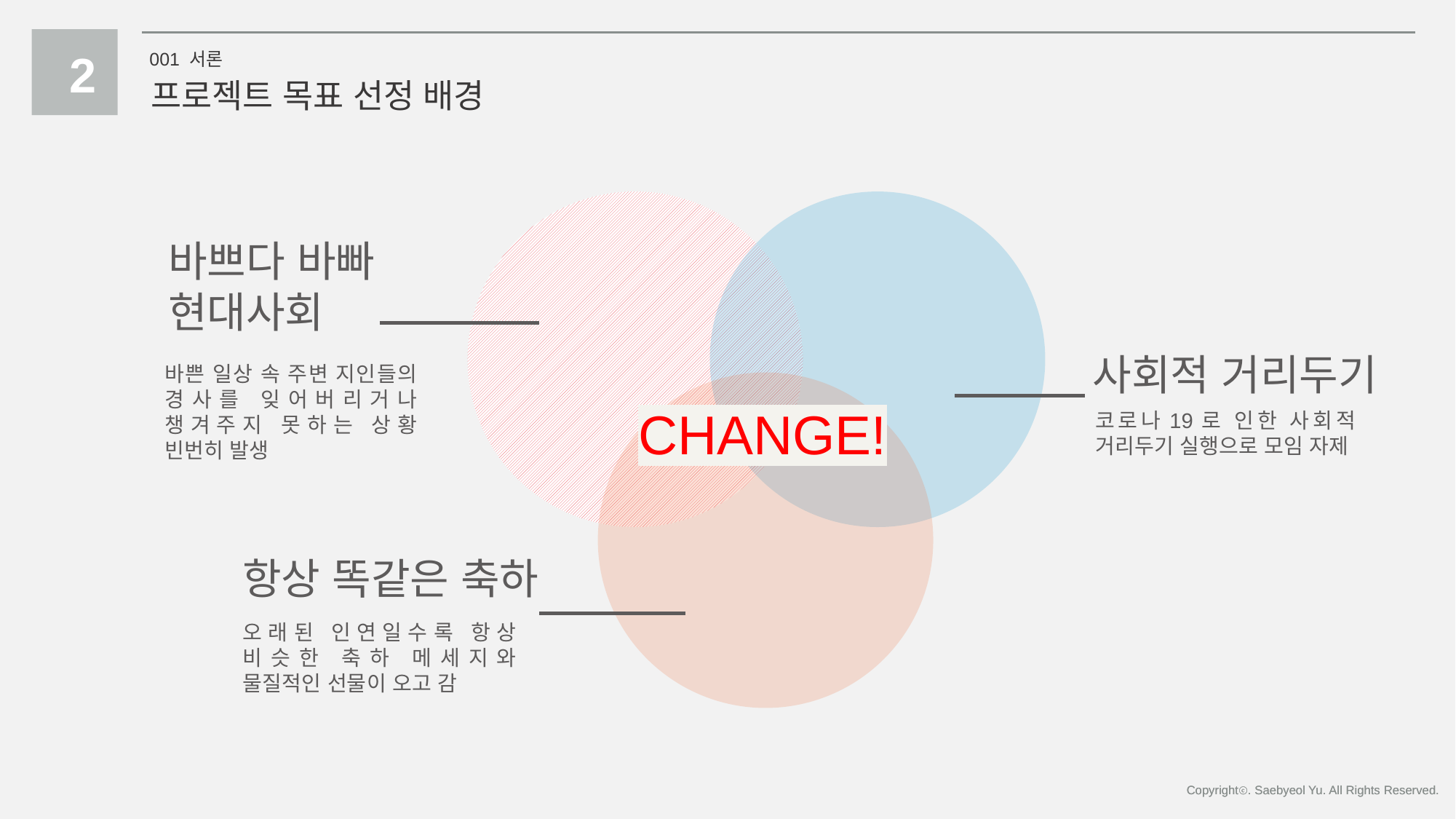

2
001 서론
프로젝트 목표 선정 배경

바쁘다 바빠
현대사회
바쁜 일상 속 주변 지인들의 경사를 잊어버리거나 챙겨주지 못하는 상황 빈번히 발생
사회적 거리두기
코로나19로 인한 사회적 거리두기 실행으로 모임 자제
CHANGE!
항상 똑같은 축하
오래된 인연일수록 항상 비슷한 축하 메세지와 물질적인 선물이 오고 감
Copyrightⓒ. Saebyeol Yu. All Rights Reserved.